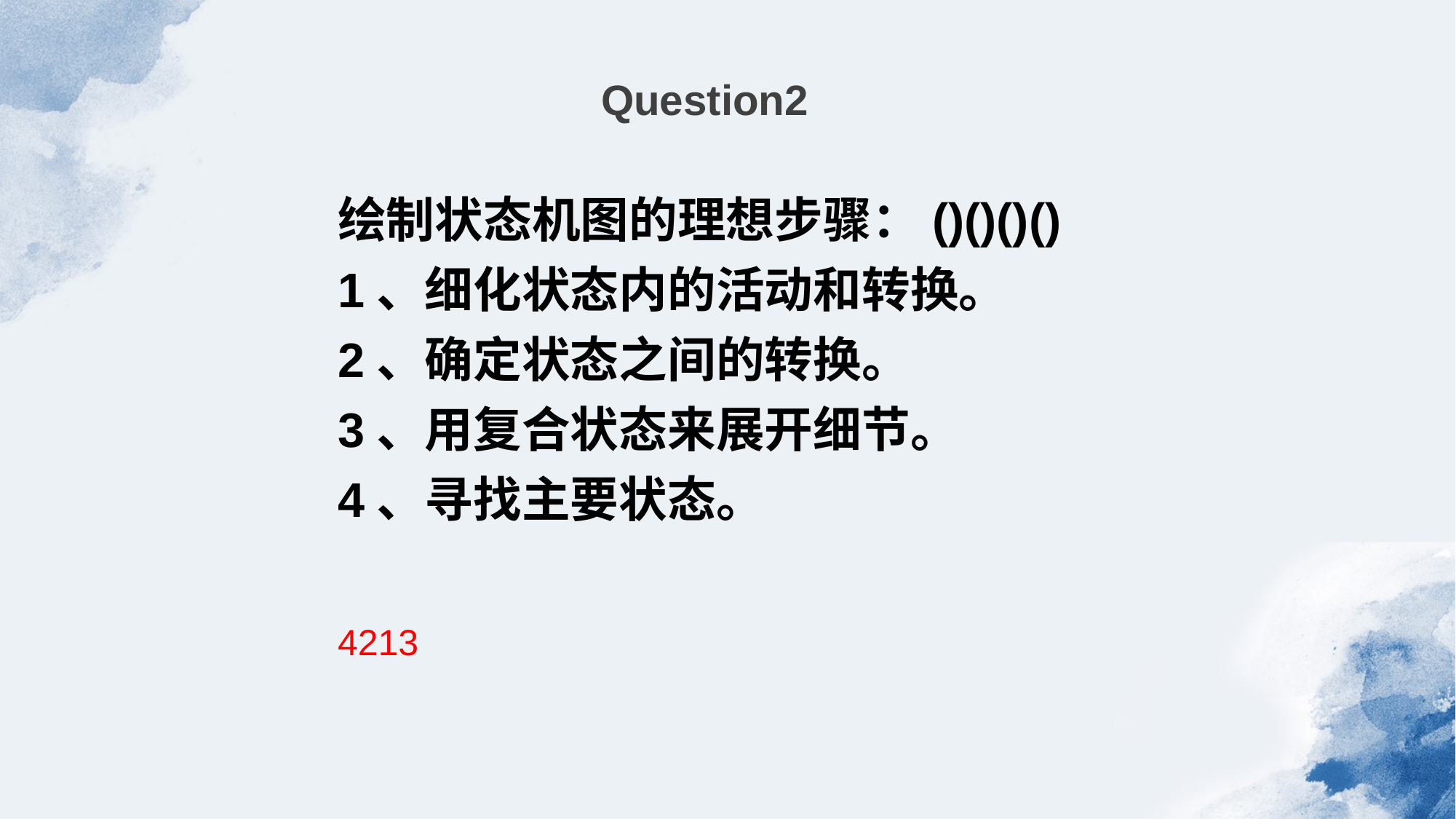

Question2
绘制状态机图的理想步骤：()()()()
1、细化状态内的活动和转换。
2、确定状态之间的转换。
3、用复合状态来展开细节。
4、寻找主要状态。
4213